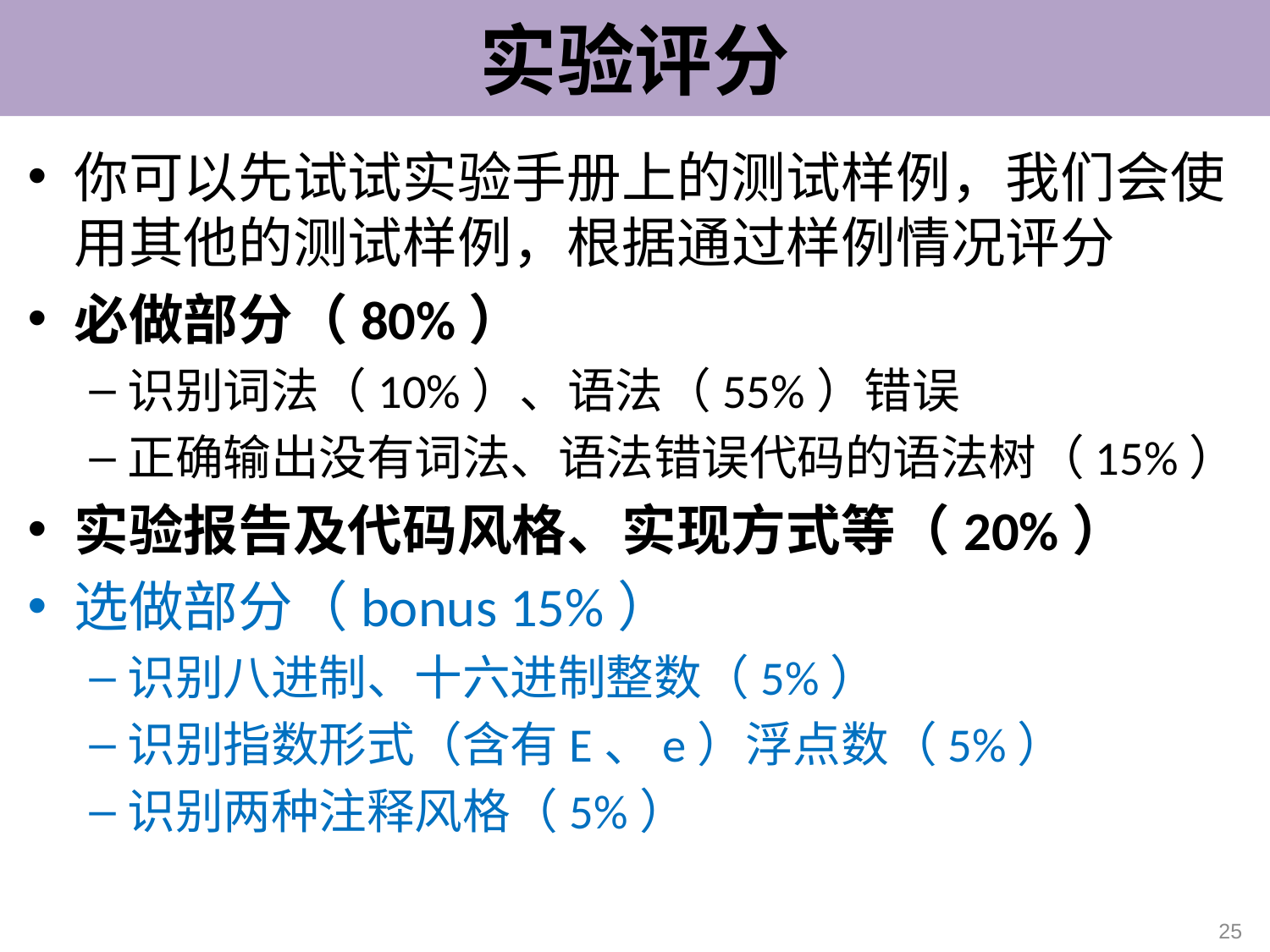

# 实验评分
你可以先试试实验手册上的测试样例，我们会使用其他的测试样例，根据通过样例情况评分
必做部分（80%）
识别词法（10%）、语法（55%）错误
正确输出没有词法、语法错误代码的语法树（15%）
实验报告及代码风格、实现方式等（20%）
选做部分（bonus 15%）
识别八进制、十六进制整数（5%）
识别指数形式（含有E、e）浮点数（5%）
识别两种注释风格（5%）

25